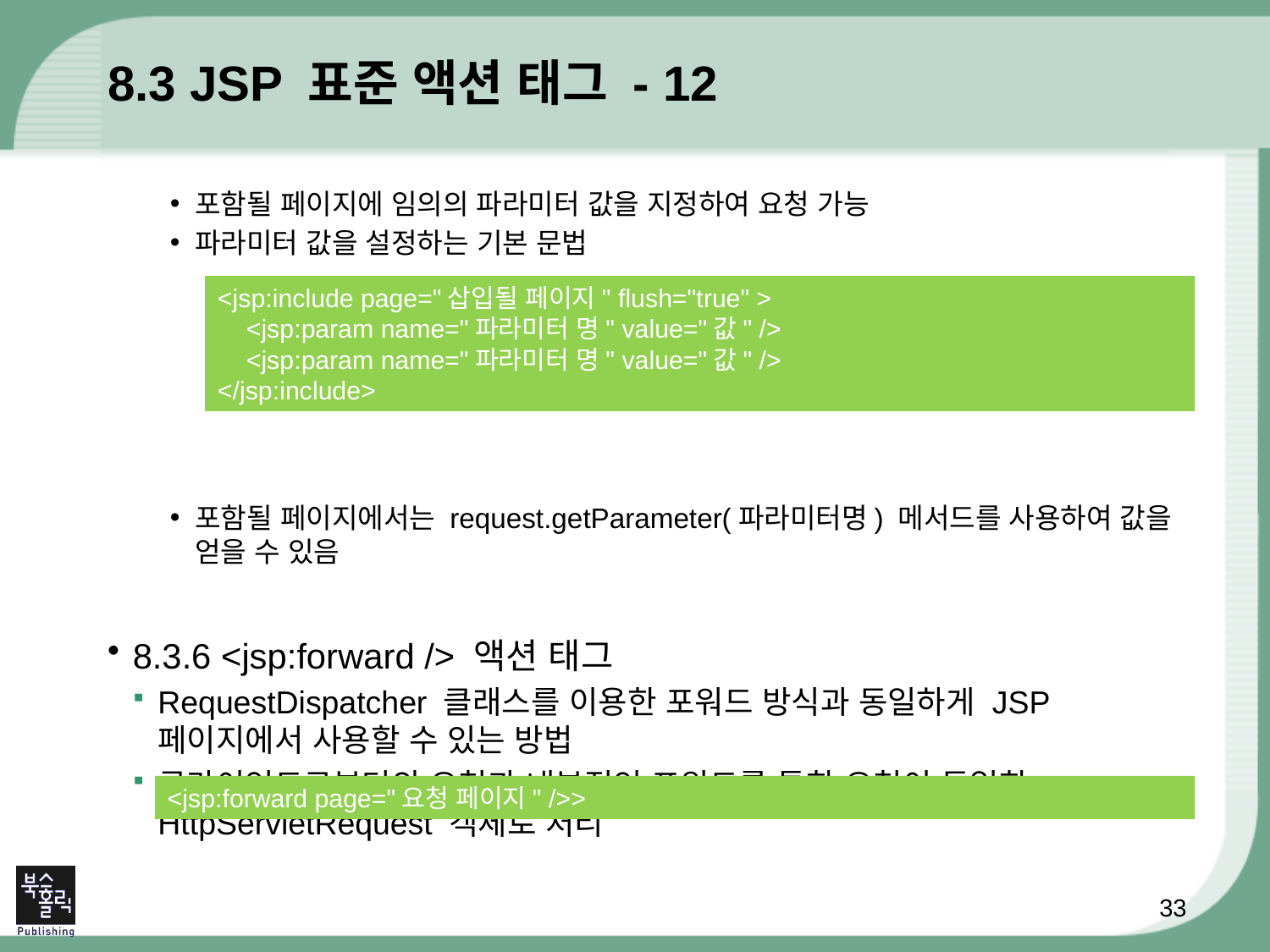

# 8.3 JSP 표준 액션 태그 - 12
포함될 페이지에 임의의 파라미터 값을 지정하여 요청 가능
파라미터 값을 설정하는 기본 문법

포함될 페이지에서는 request.getParameter(파라미터명) 메서드를 사용하여 값을 얻을 수 있음

8.3.6 <jsp:forward /> 액션 태그
RequestDispatcher 클래스를 이용한 포워드 방식과 동일하게 JSP 페이지에서 사용할 수 있는 방법
클라이언트로부터의 요청과 내부적인 포워드를 통한 요청이 동일한 HttpServletRequest 객체로 처리
<jsp:include page="삽입될 페이지" flush="true" >
    <jsp:param name="파라미터 명" value="값" />
    <jsp:param name="파라미터 명" value="값" />
</jsp:include>
<jsp:forward page="요청 페이지" />>
33